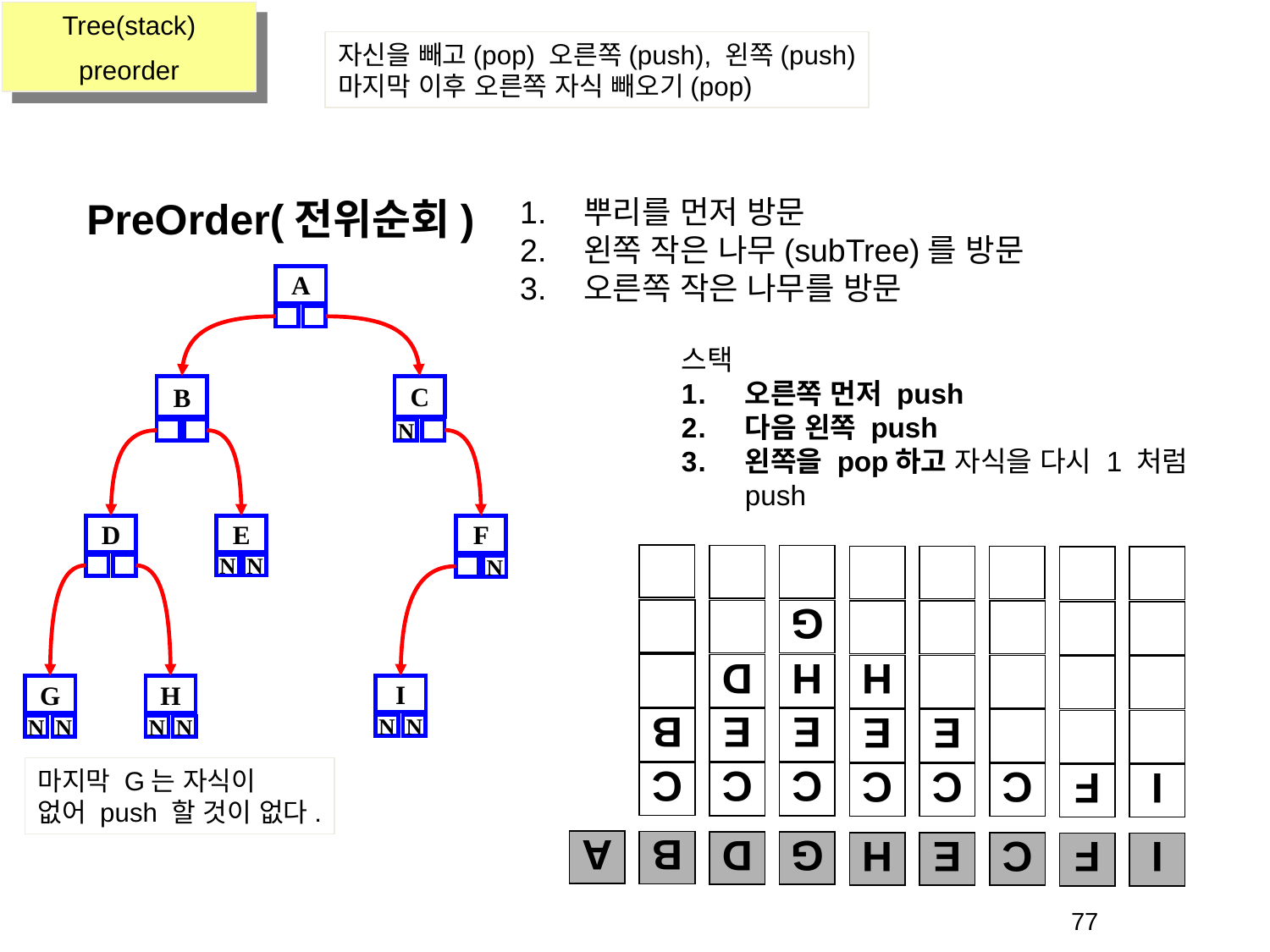

Tree(stack)
preorder
자신을 빼고(pop) 오른쪽(push), 왼쪽(push)
마지막 이후 오른쪽 자식 빼오기(pop)
PreOrder(전위순회)
뿌리를 먼저 방문
왼쪽 작은 나무(subTree)를 방문
오른쪽 작은 나무를 방문
A

B
C
N

D
E
F
N
N

N
G
H
I
N
N
N
N
N
N
스택
오른쪽 먼저 push
다음 왼쪽 push
왼쪽을 pop하고 자식을 다시 1 처럼 push

G

D
H
H

B
E
E
E
E

C
C
C
C
C
C
F
I
마지막 G는 자식이
없어 push 할 것이 없다.
A
B
D
G
H
E
C
F
I
77